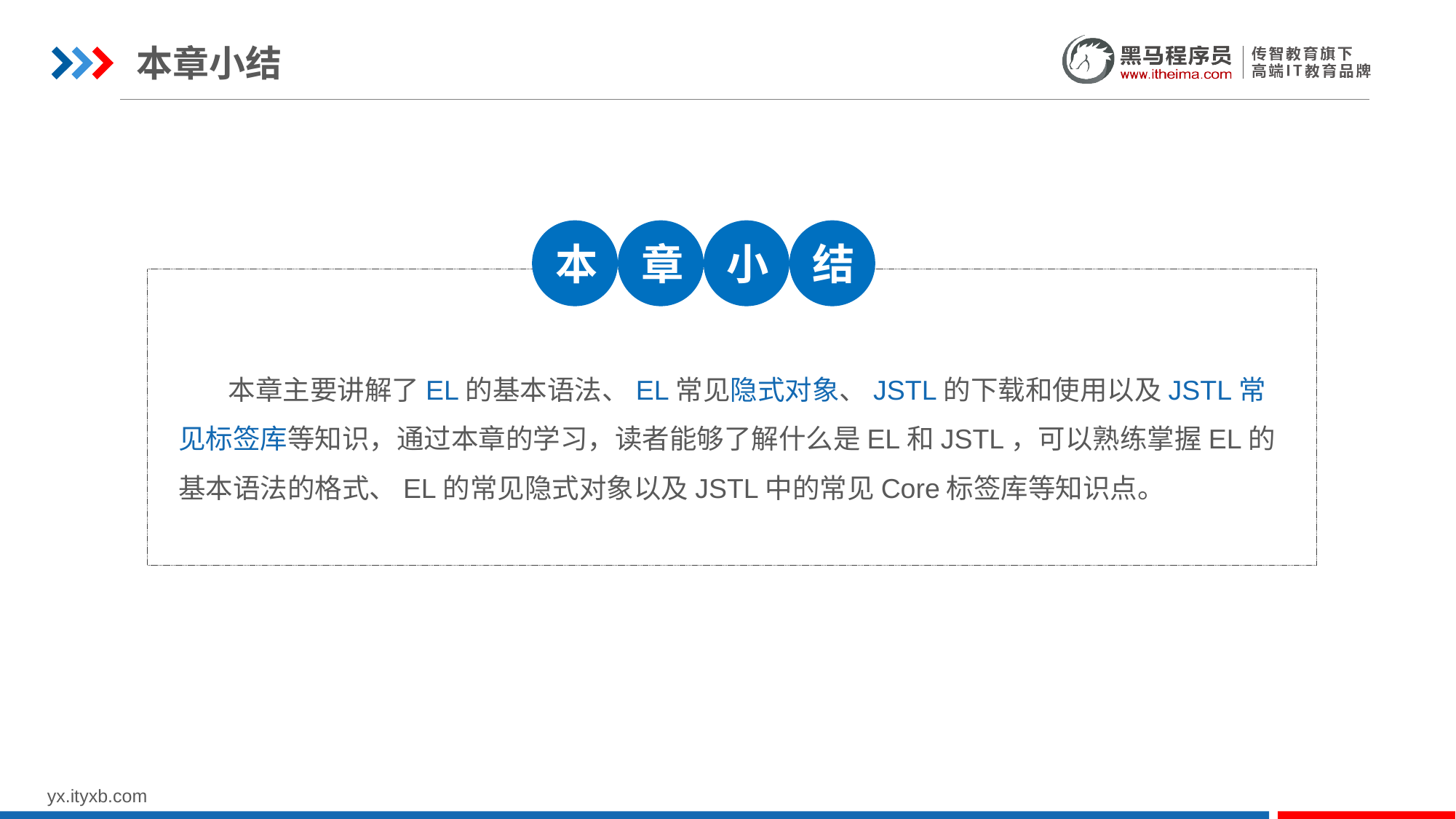

本章小结
本
章
小
结

       本章主要讲解了EL的基本语法、EL常见隐式对象、JSTL的下载和使用以及JSTL常见标签库等知识，通过本章的学习，读者能够了解什么是EL和JSTL，可以熟练掌握EL的基本语法的格式、EL的常见隐式对象以及JSTL中的常见Core标签库等知识点。